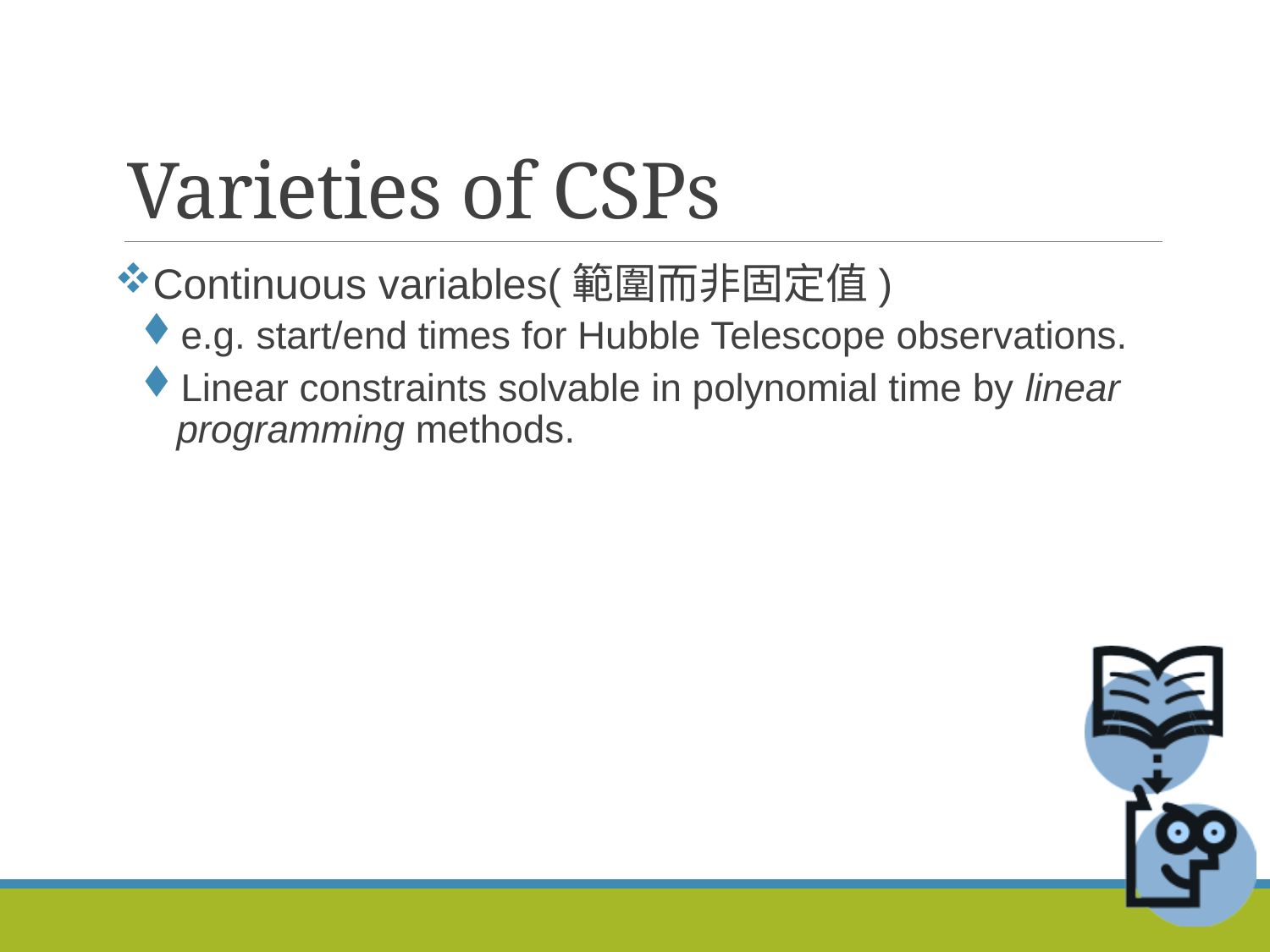

# Varieties of CSPs
Continuous variables(範圍而非固定值)
e.g. start/end times for Hubble Telescope observations.
Linear constraints solvable in polynomial time by linear programming methods.